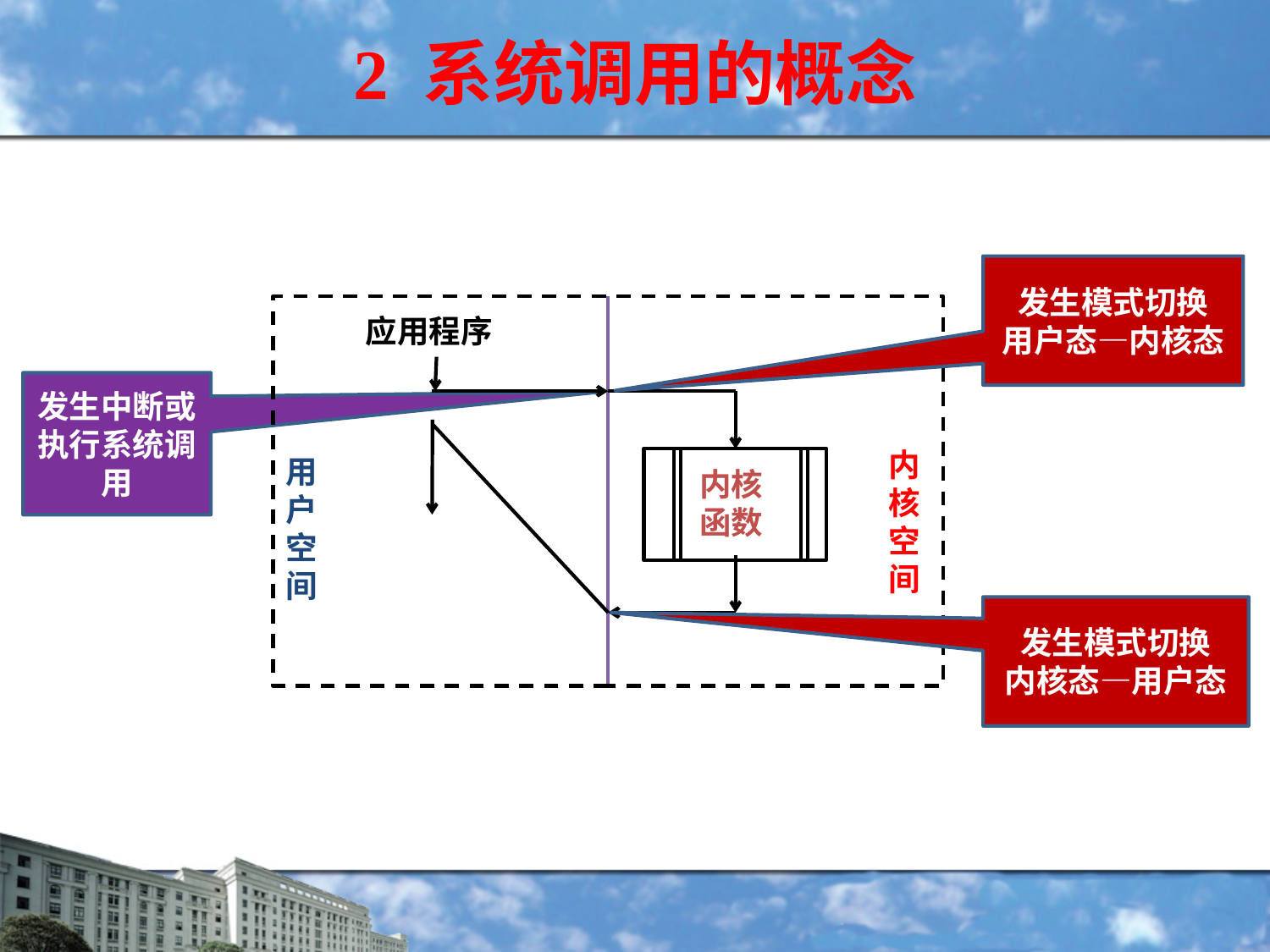

# 2 系统调用的概念
发生模式切换
用户态—内核态

应用程序
内核空间
用户空间

内核
函数
发生中断或执行系统调用
发生模式切换
内核态—用户态